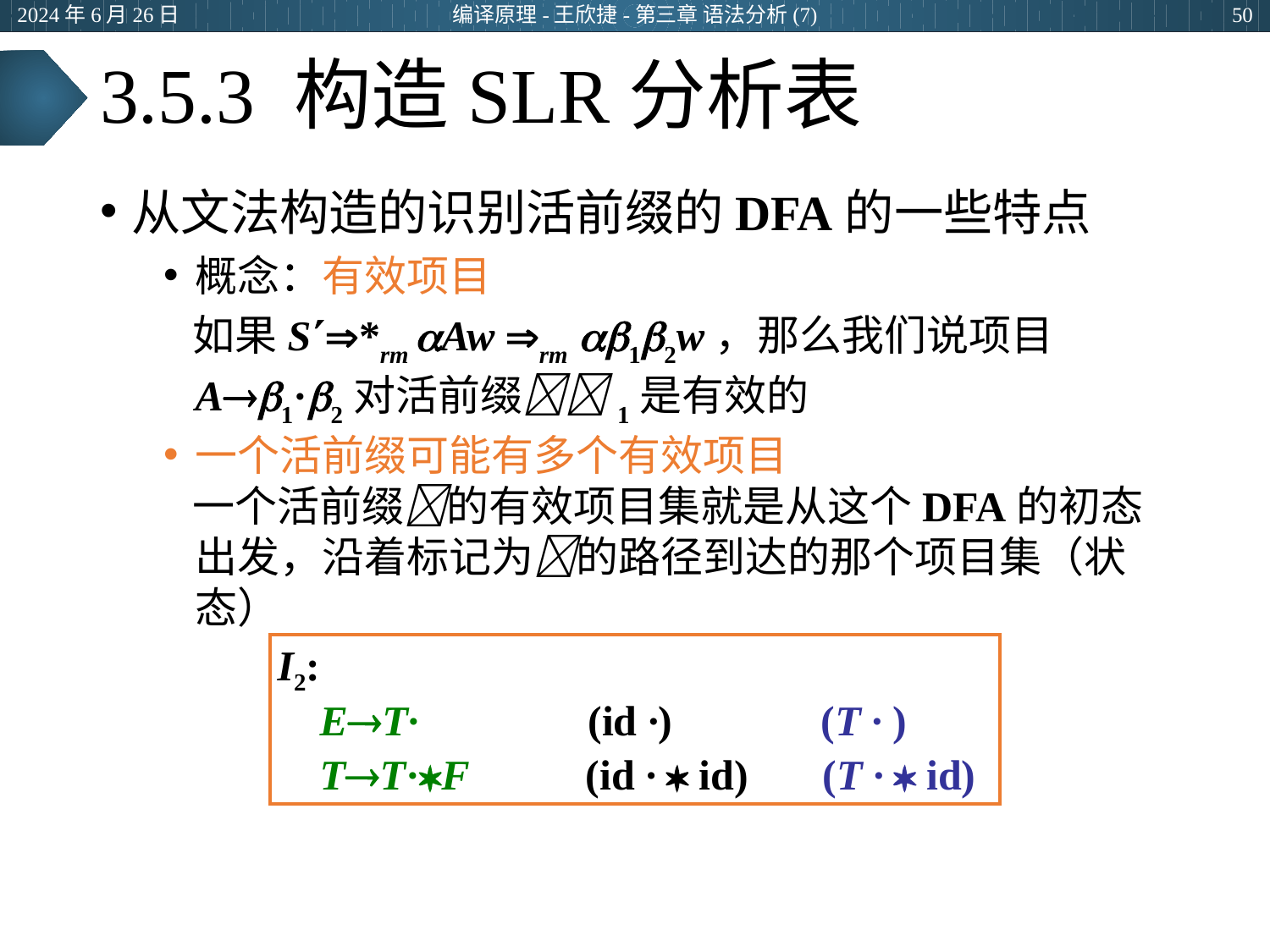

2024年6月26日
编译原理-王欣捷-第三章 语法分析(7)
50
# 3.5.3 构造SLR分析表
从文法构造的识别活前缀的DFA的一些特点
概念：有效项目
  如果S′⇒*rm αAw ⇒rm αβ1β2w，那么我们说项目A→β1·β2对活前缀αβ1是有效的
一个活前缀可能有多个有效项目
  一个活前缀γ的有效项目集就是从这个DFA的初态出发，沿着标记为γ的路径到达的那个项目集（状态）

I2:
    E→T·                (id ·)              (T · )
    T→T·∗F           (id · ∗ id)       (T · ∗ id)